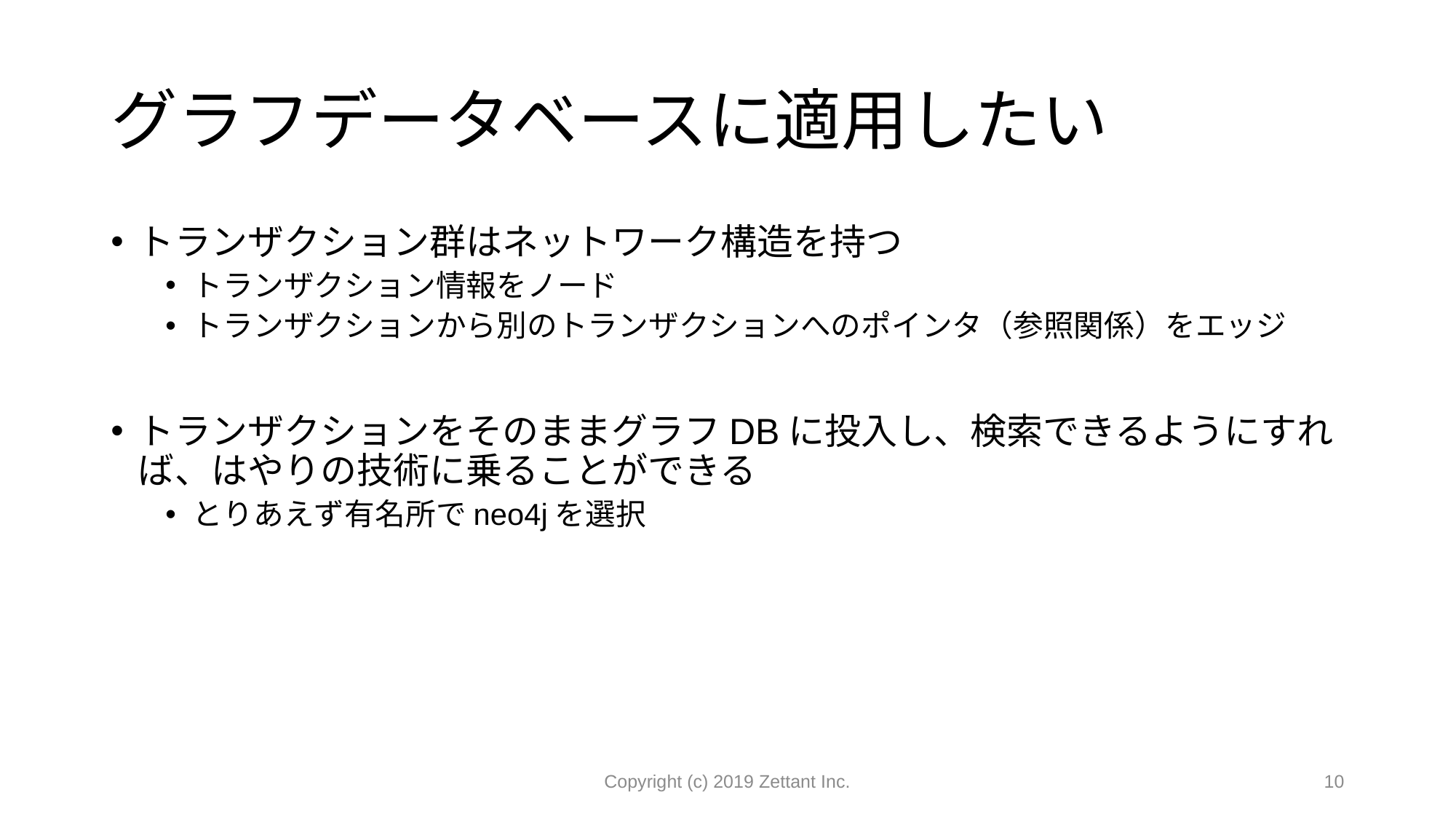

# グラフデータベースに適用したい
トランザクション群はネットワーク構造を持つ
トランザクション情報をノード
トランザクションから別のトランザクションへのポインタ（参照関係）をエッジ

トランザクションをそのままグラフDBに投入し、検索できるようにすれば、はやりの技術に乗ることができる
とりあえず有名所でneo4jを選択
Copyright (c) 2019 Zettant Inc.
10